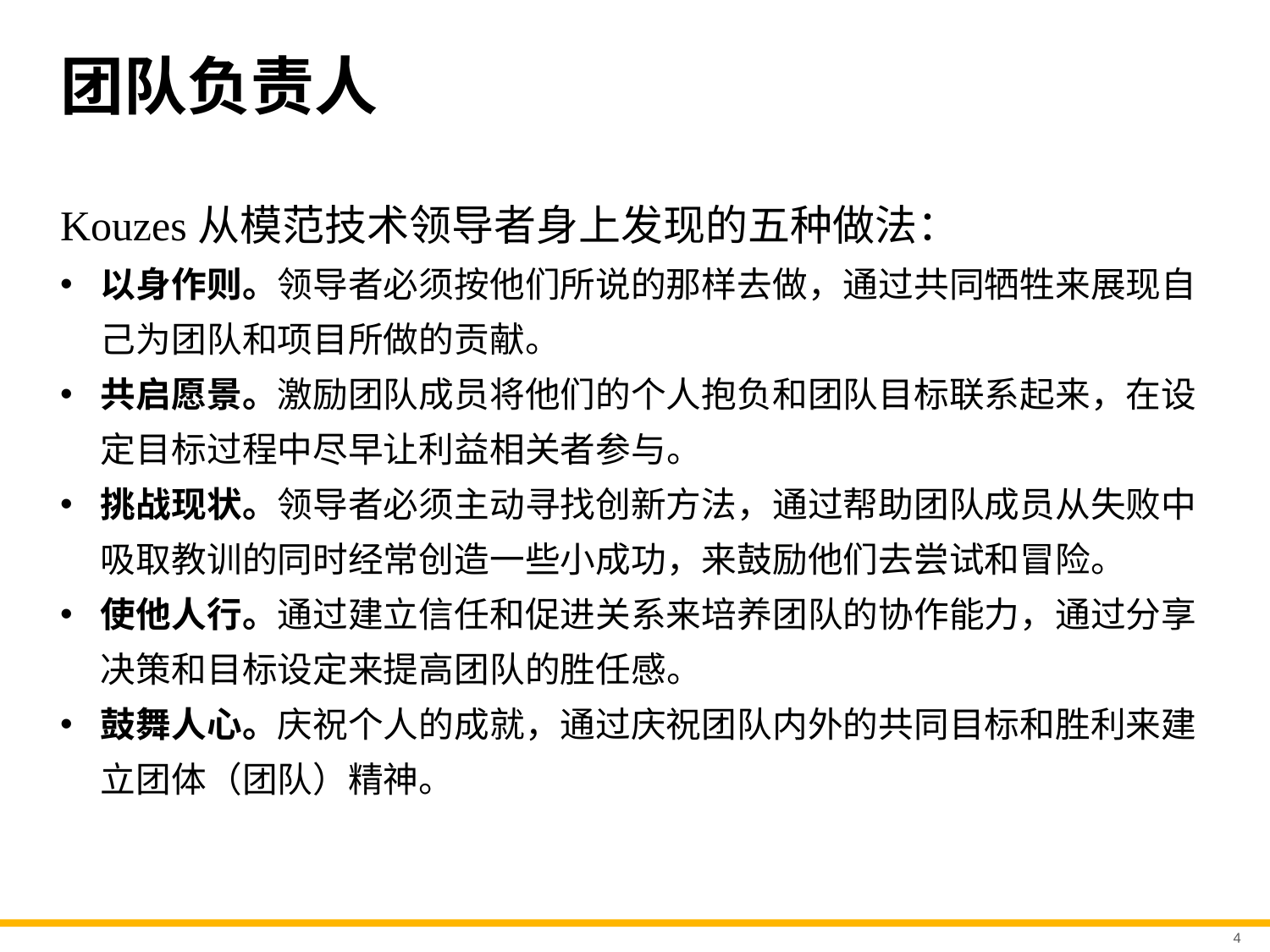

# 团队负责人
Kouzes从模范技术领导者身上发现的五种做法：
以身作则。领导者必须按他们所说的那样去做，通过共同牺牲来展现自己为团队和项目所做的贡献。
共启愿景。激励团队成员将他们的个人抱负和团队目标联系起来，在设定目标过程中尽早让利益相关者参与。
挑战现状。领导者必须主动寻找创新方法，通过帮助团队成员从失败中吸取教训的同时经常创造一些小成功，来鼓励他们去尝试和冒险。
使他人行。通过建立信任和促进关系来培养团队的协作能力，通过分享决策和目标设定来提高团队的胜任感。
鼓舞人心。庆祝个人的成就，通过庆祝团队内外的共同目标和胜利来建立团体（团队）精神。
4